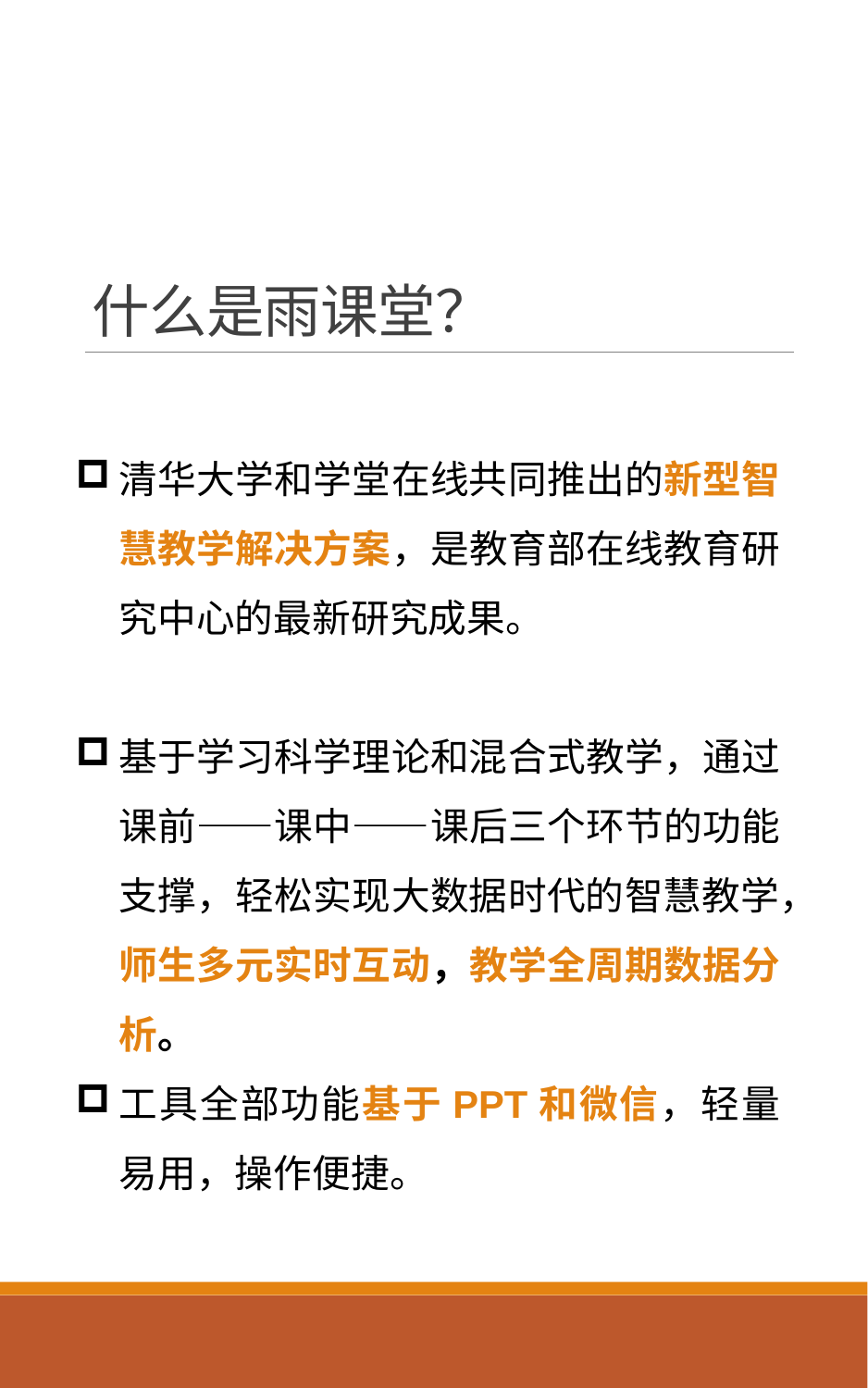

# 什么是雨课堂？
清华大学和学堂在线共同推出的新型智慧教学解决方案，是教育部在线教育研究中心的最新研究成果。

基于学习科学理论和混合式教学，通过课前——课中——课后三个环节的功能支撑，轻松实现大数据时代的智慧教学，师生多元实时互动，教学全周期数据分析。
工具全部功能基于PPT和微信，轻量易用，操作便捷。